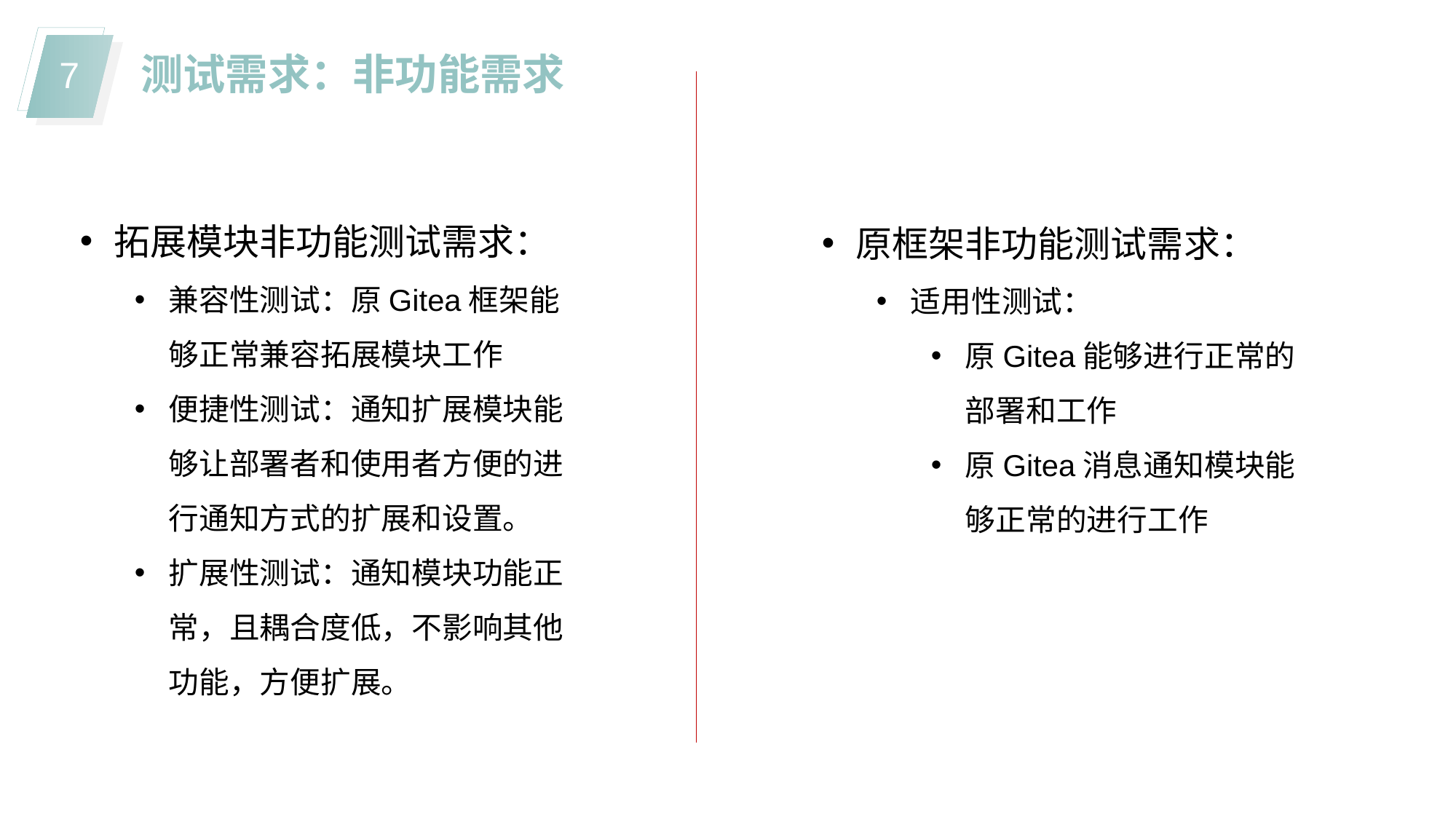

测试需求：非功能需求

拓展模块非功能测试需求：
兼容性测试：原Gitea框架能够正常兼容拓展模块工作
便捷性测试：通知扩展模块能够让部署者和使用者方便的进行通知方式的扩展和设置。
扩展性测试：通知模块功能正常，且耦合度低，不影响其他功能，方便扩展。

原框架非功能测试需求：
适用性测试：
原Gitea能够进行正常的部署和工作
原Gitea消息通知模块能够正常的进行工作